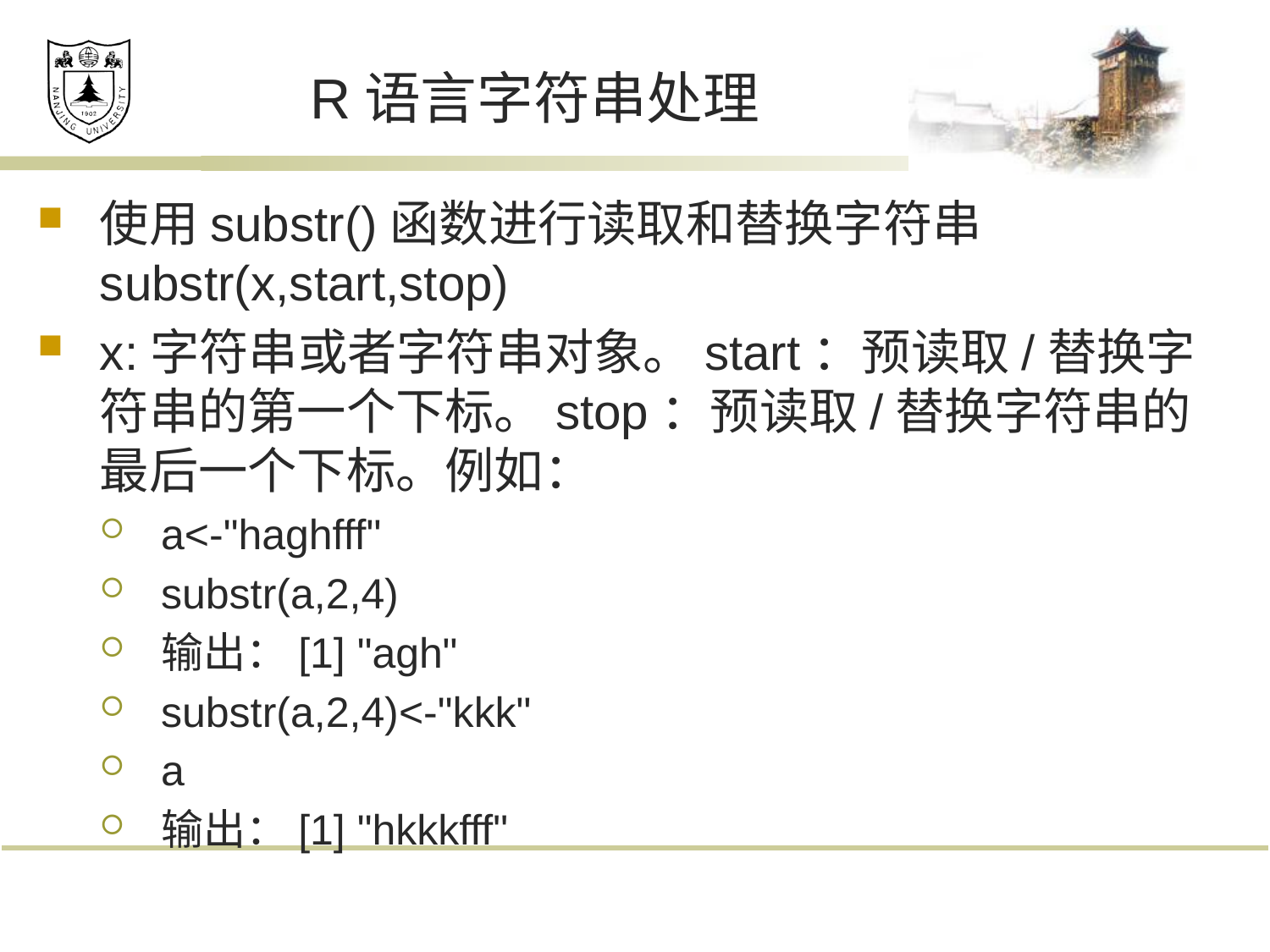

# R语言字符串处理
使用substr()函数进行读取和替换字符串substr(x,start,stop)
x:字符串或者字符串对象。start：预读取/替换字符串的第一个下标。stop：预读取/替换字符串的最后一个下标。例如：
a<-"haghfff"
substr(a,2,4)
输出：[1] "agh"
substr(a,2,4)<-"kkk"
a
输出：[1] "hkkkfff"